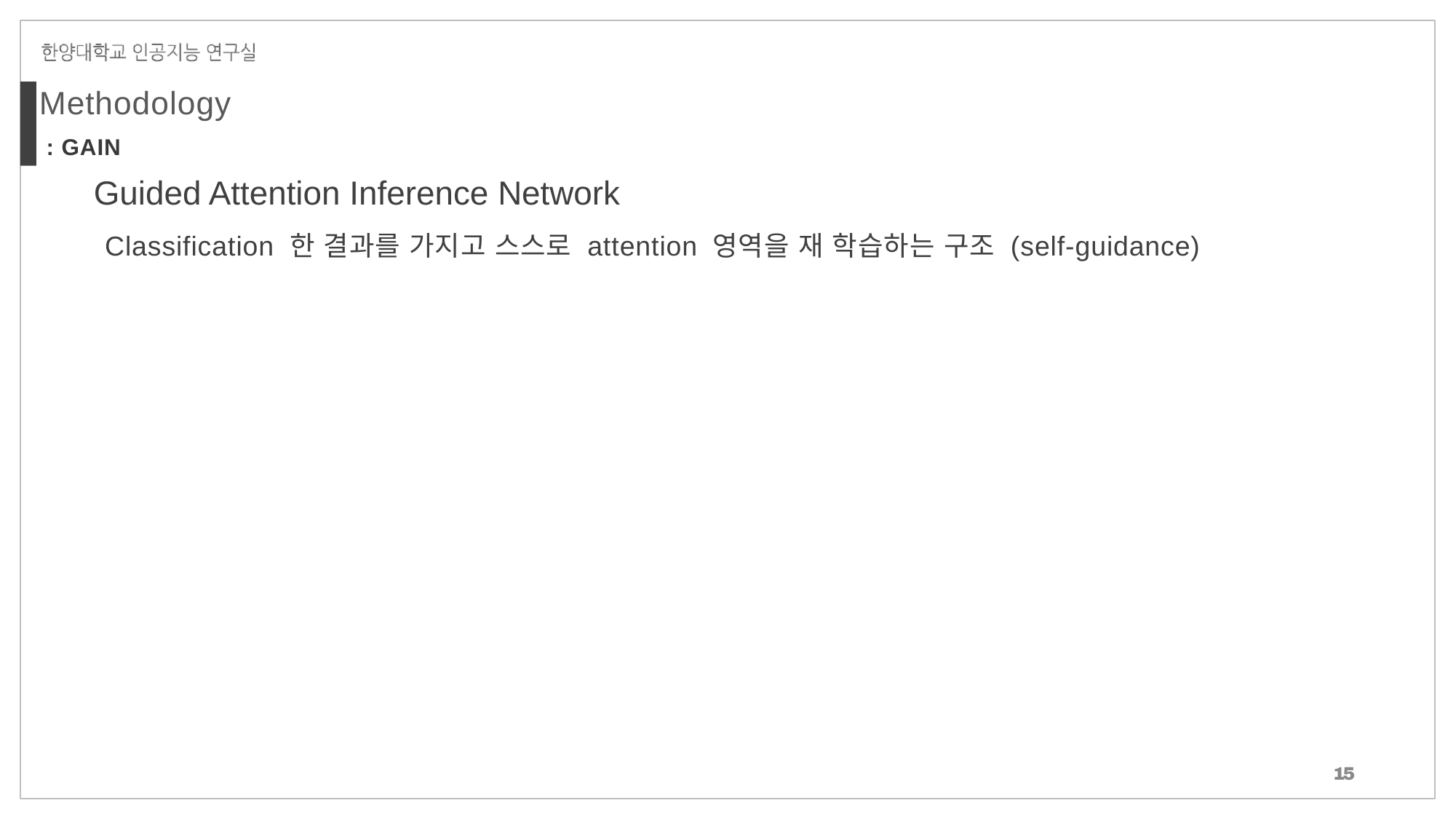

Methodology
 : GAIN
Guided Attention Inference Network
Classification 한 결과를 가지고 스스로 attention 영역을 재 학습하는 구조 (self-guidance)

15